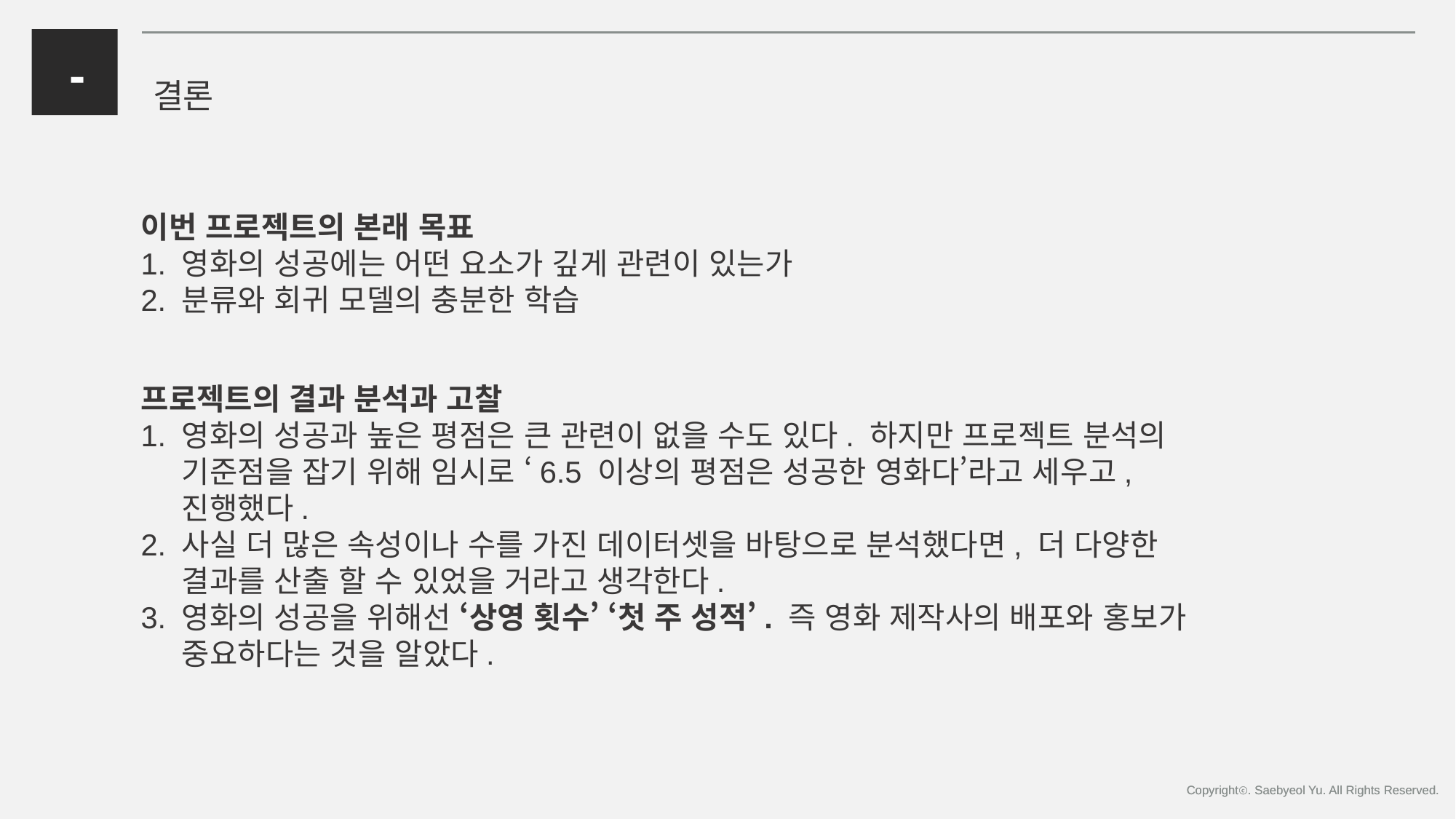

-

결론
이번 프로젝트의 본래 목표
영화의 성공에는 어떤 요소가 깊게 관련이 있는가
분류와 회귀 모델의 충분한 학습
프로젝트의 결과 분석과 고찰
영화의 성공과 높은 평점은 큰 관련이 없을 수도 있다. 하지만 프로젝트 분석의 기준점을 잡기 위해 임시로 ‘6.5 이상의 평점은 성공한 영화다’라고 세우고, 진행했다.
사실 더 많은 속성이나 수를 가진 데이터셋을 바탕으로 분석했다면, 더 다양한 결과를 산출 할 수 있었을 거라고 생각한다.
영화의 성공을 위해선 ‘상영 횟수’ ‘첫 주 성적’. 즉 영화 제작사의 배포와 홍보가 중요하다는 것을 알았다.
Copyrightⓒ. Saebyeol Yu. All Rights Reserved.